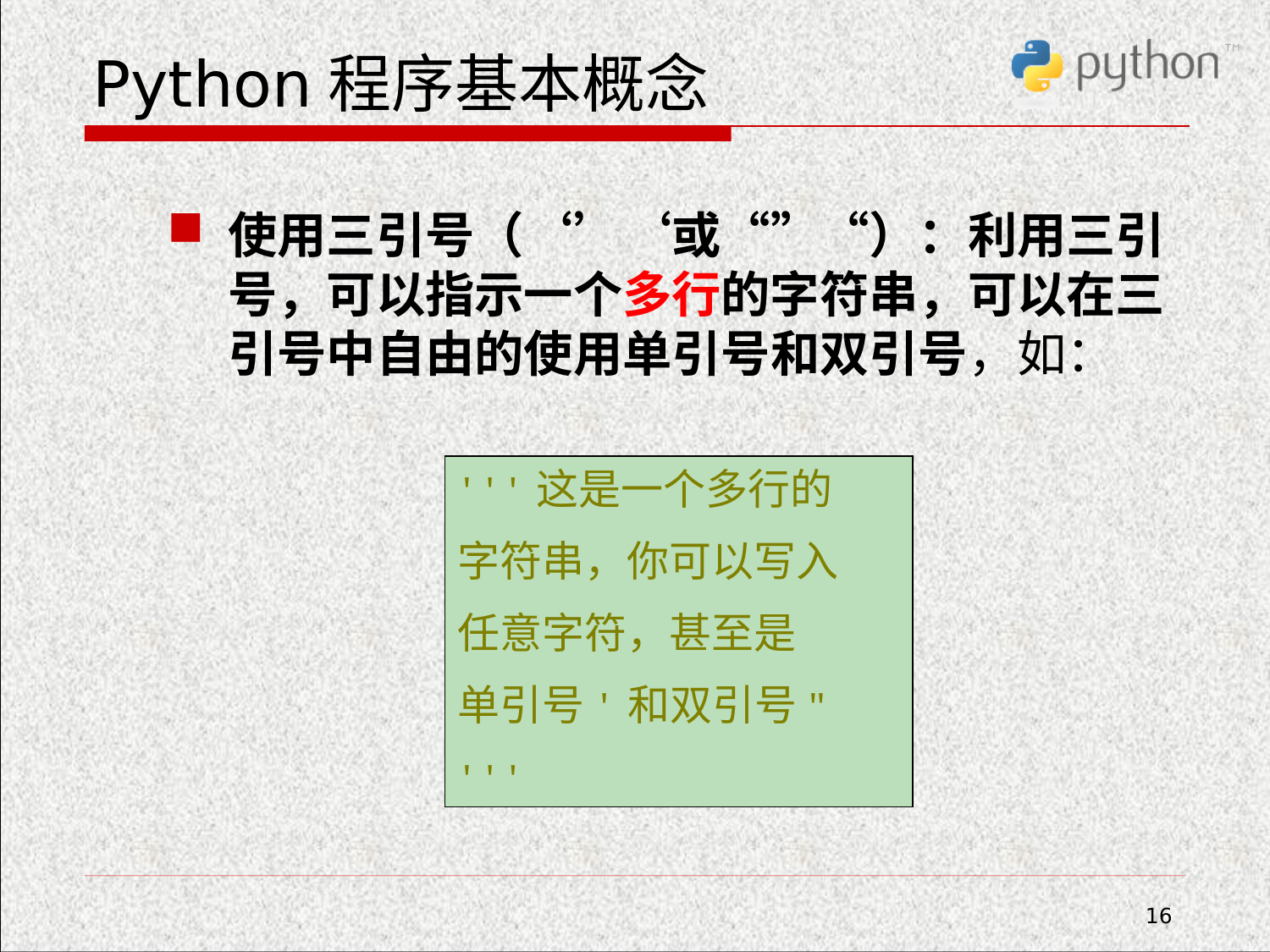

# Python程序基本概念

使用三引号（‘’‘或“”“）：利用三引号，可以指示一个多行的字符串，可以在三引号中自由的使用单引号和双引号，如：

'''这是一个多行的
字符串，你可以写入
任意字符，甚至是
单引号'和双引号"
'''
16